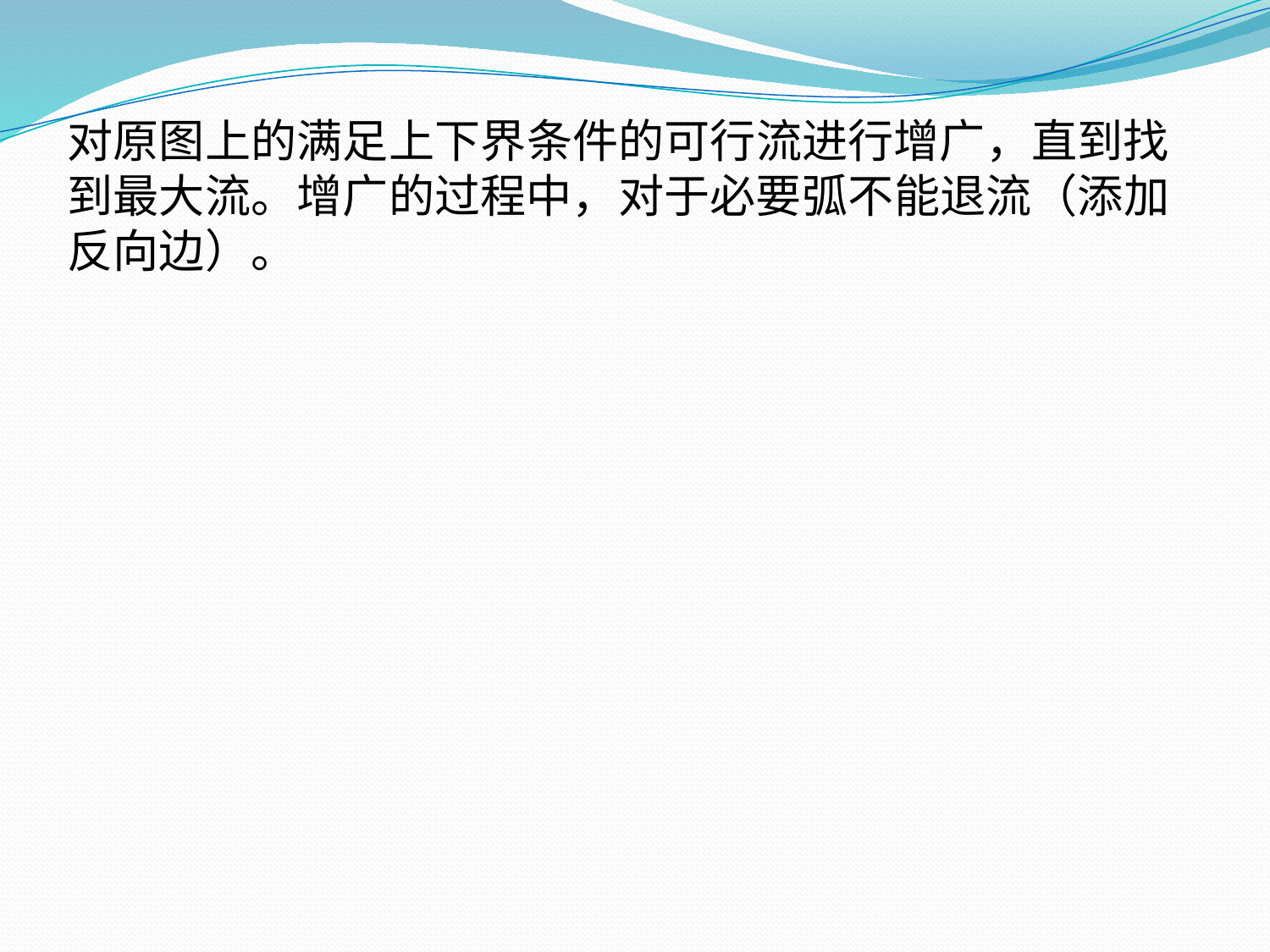

对原图上的满足上下界条件的可行流进行增广，直到找到最大流。增广的过程中，对于必要弧不能退流（添加反向边）。